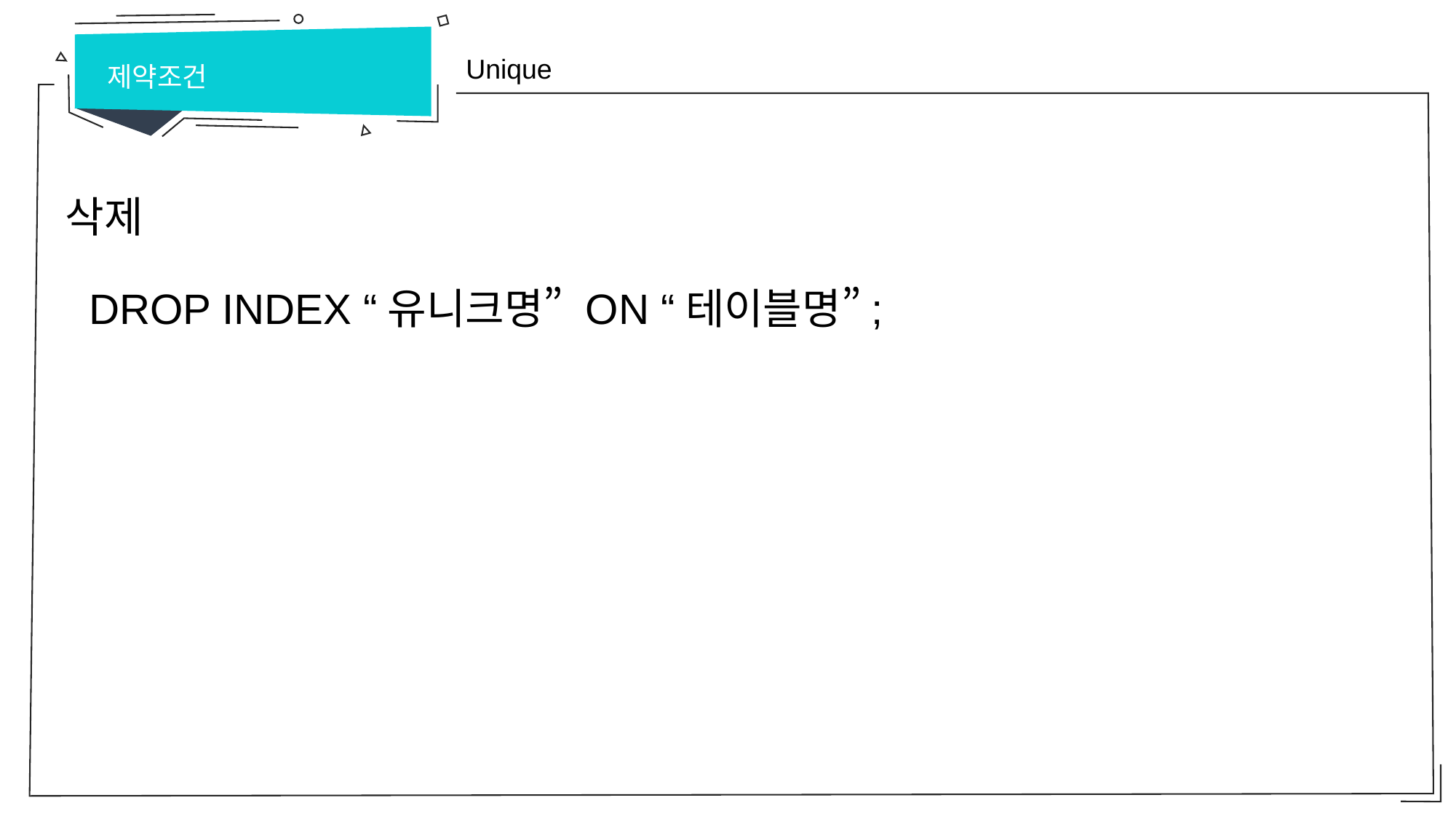

제약조건
Unique
삭제
  DROP INDEX “유니크명” ON “테이블명”;